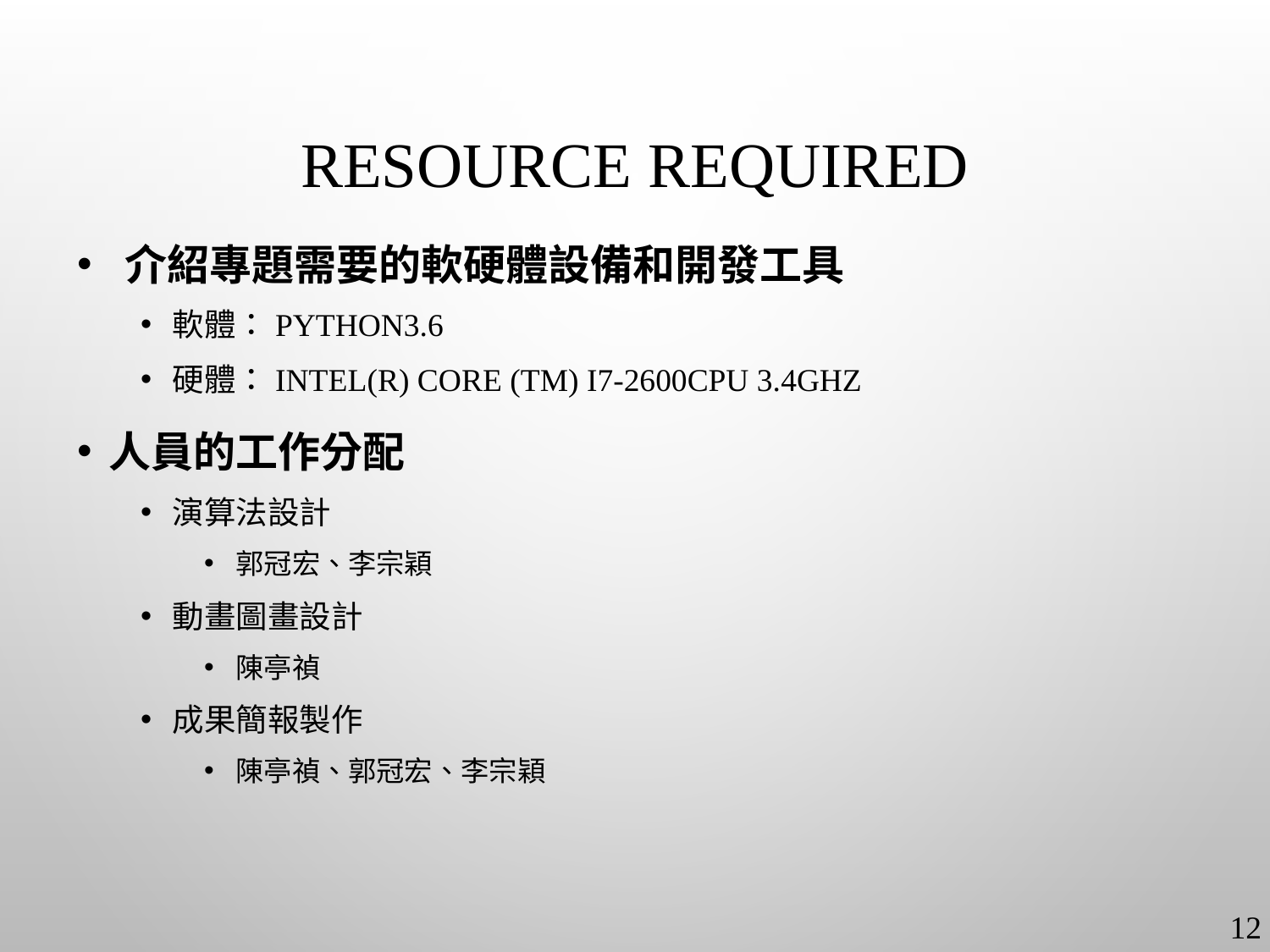

# Resource Required
介紹專題需要的軟硬體設備和開發工具
軟體：Python3.6
硬體：Intel(R) Core (TM) i7-2600CPU 3.4GHz
人員的工作分配
演算法設計
郭冠宏、李宗穎
動畫圖畫設計
陳亭禎
成果簡報製作
陳亭禎、郭冠宏、李宗穎

12